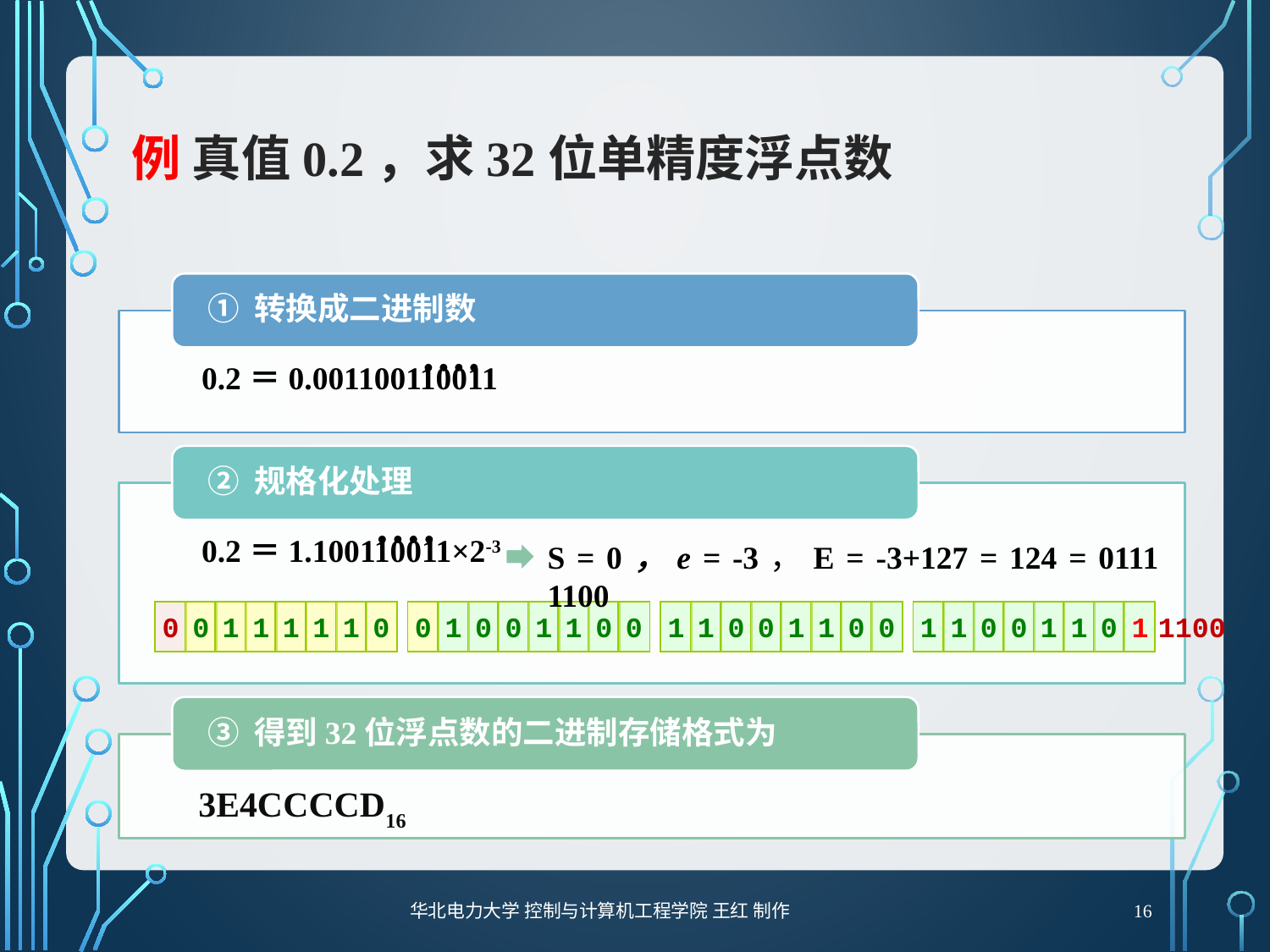

# 例 真值0.2，求32位单精度浮点数
0.2＝0.001100110011
① 转换成二进制数
0.2＝1.100110011×2-3

② 规格化处理

③ 得到32位浮点数的二进制存储格式为

S = 0，e = -3，E = -3+127 = 124 = 0111 1100

0
0
1
1
1
1
1
0
0
1
0
0
1
1
0
0
1
1
0
0
1
1
0
0
1
1
0
0
1
1
0
0
1100
1
3E4CCCCD16
16
华北电力大学 控制与计算机工程学院 王红 制作